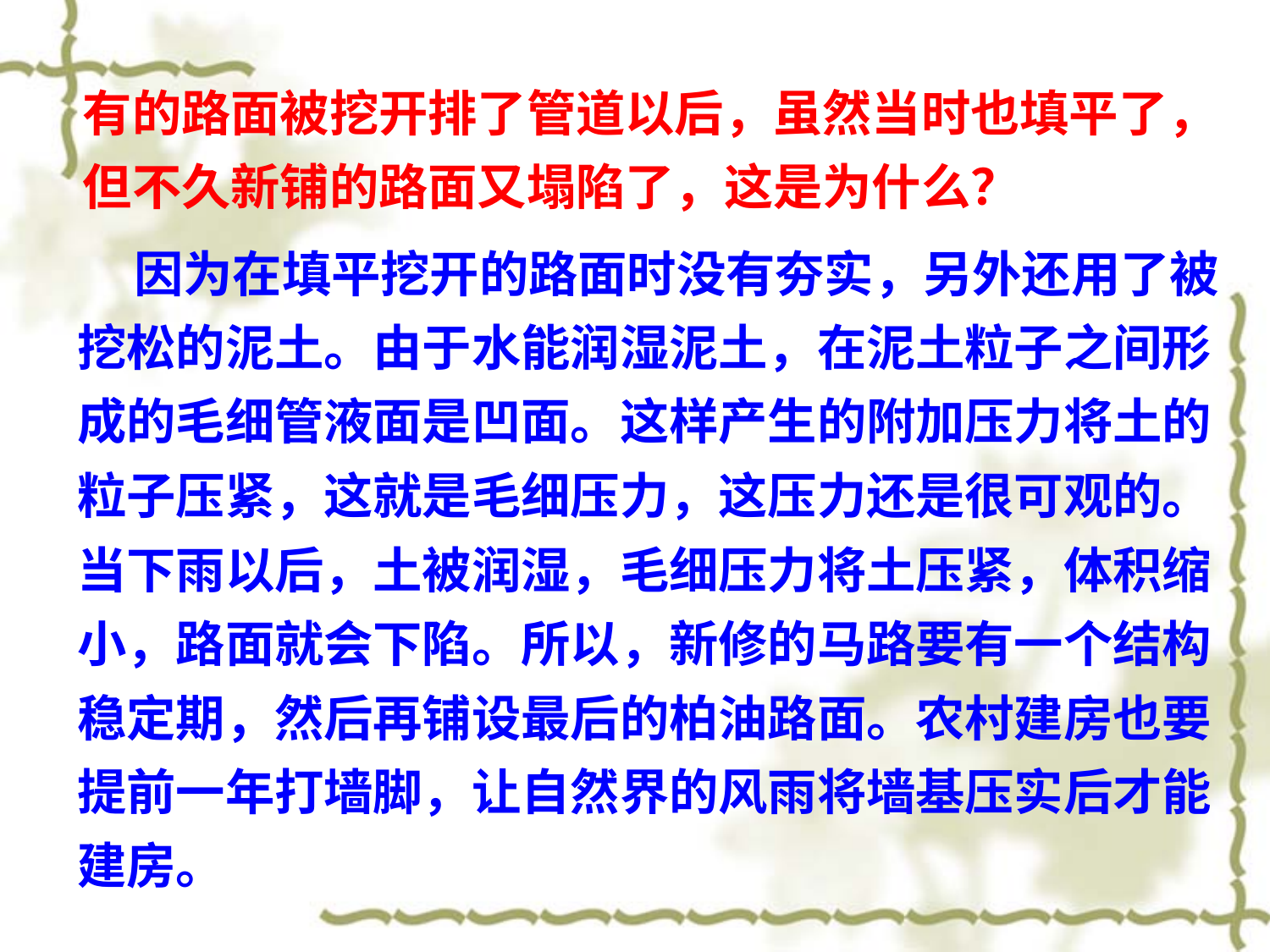

有的路面被挖开排了管道以后，虽然当时也填平了，但不久新铺的路面又塌陷了，这是为什么？
    因为在填平挖开的路面时没有夯实，另外还用了被挖松的泥土。由于水能润湿泥土，在泥土粒子之间形成的毛细管液面是凹面。这样产生的附加压力将土的粒子压紧，这就是毛细压力，这压力还是很可观的。当下雨以后，土被润湿，毛细压力将土压紧，体积缩小，路面就会下陷。所以，新修的马路要有一个结构稳定期，然后再铺设最后的柏油路面。农村建房也要提前一年打墙脚，让自然界的风雨将墙基压实后才能建房。